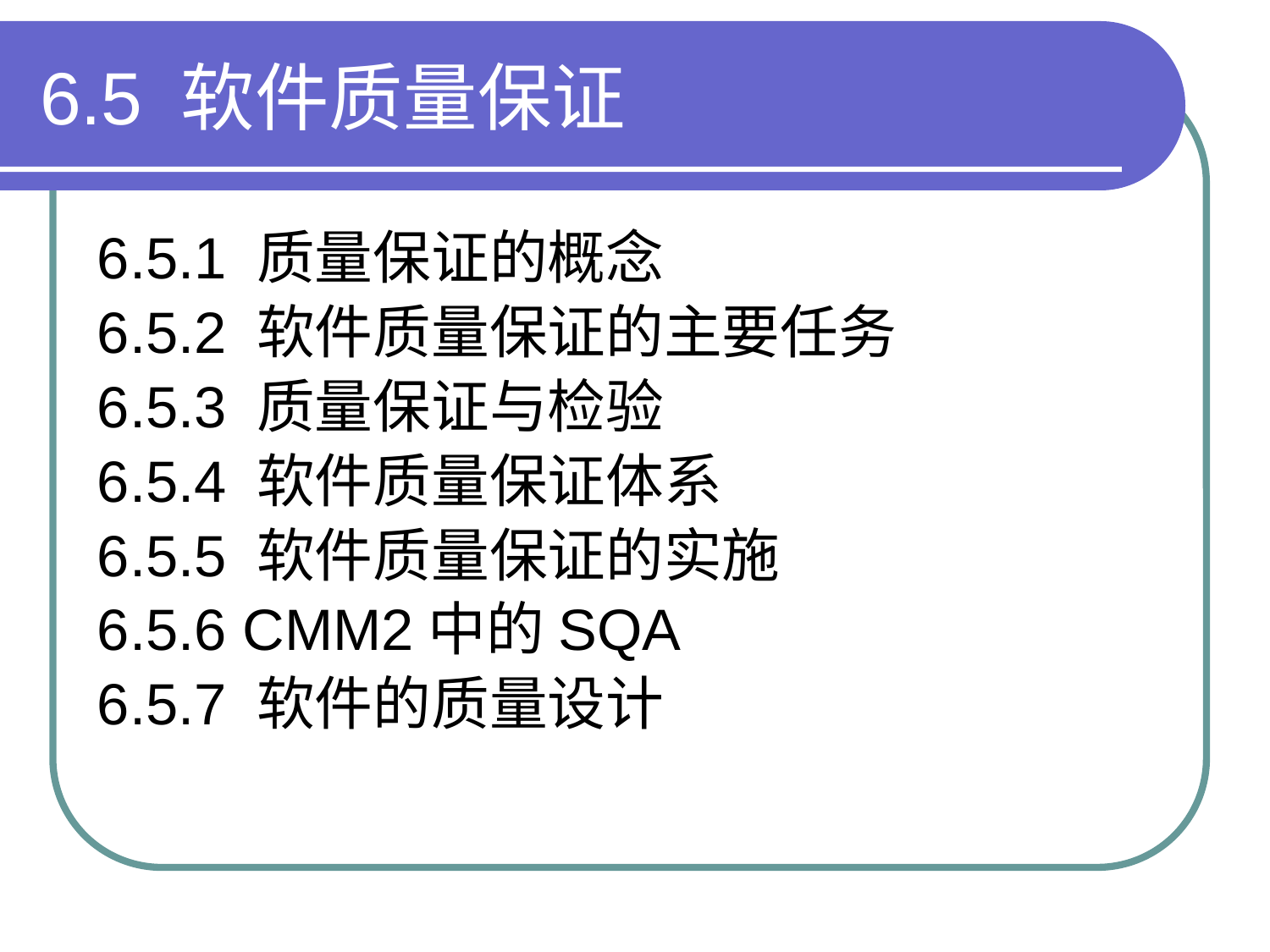

# 6.5 软件质量保证
6.5.1 质量保证的概念
6.5.2 软件质量保证的主要任务
6.5.3 质量保证与检验
6.5.4 软件质量保证体系
6.5.5 软件质量保证的实施
6.5.6 CMM2中的SQA
6.5.7 软件的质量设计

65